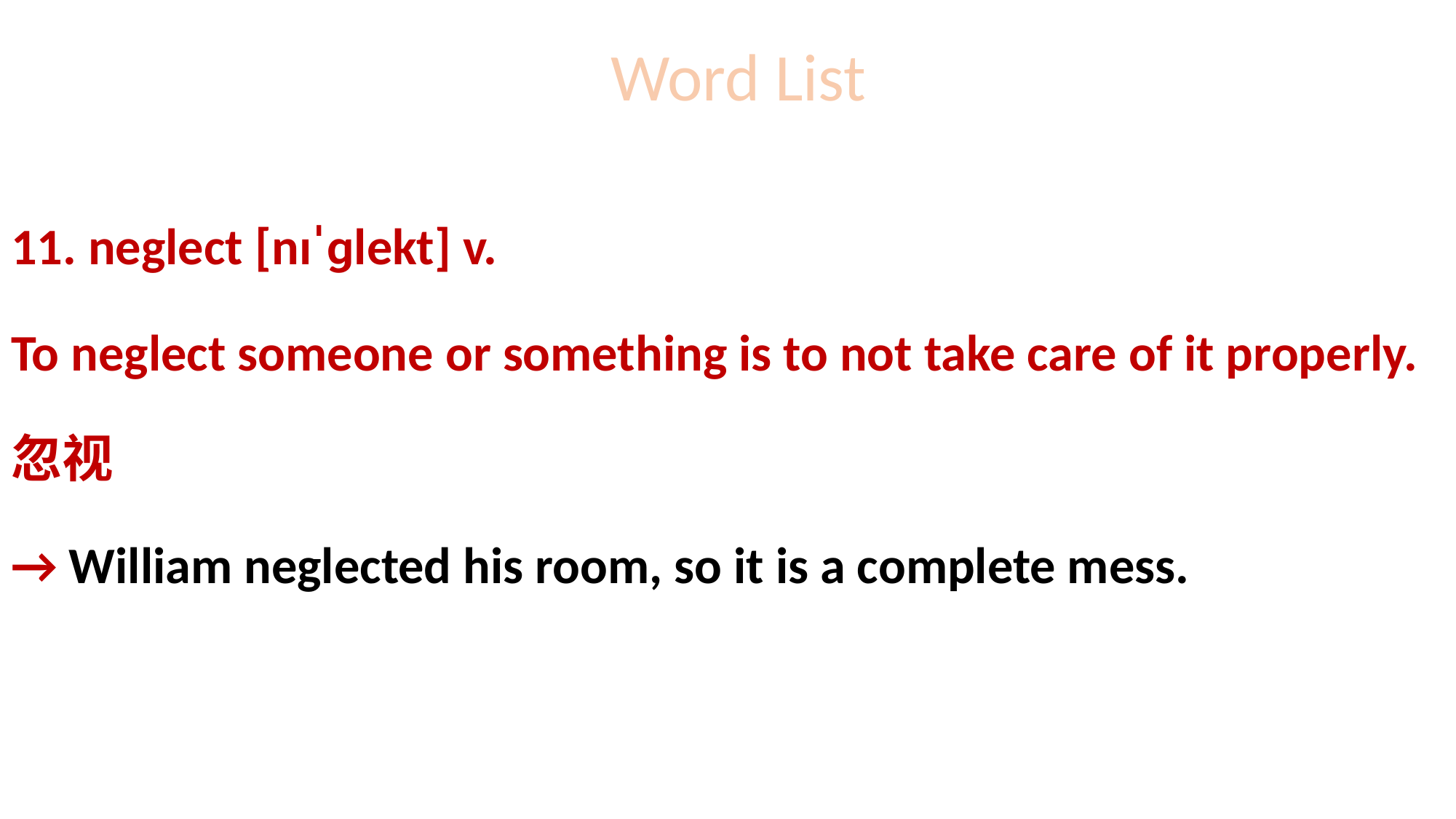

# Word List
11. neglect [nɪˈɡlekt] v.
To neglect someone or something is to not take care of it properly.
忽视
→ William neglected his room, so it is a complete mess.